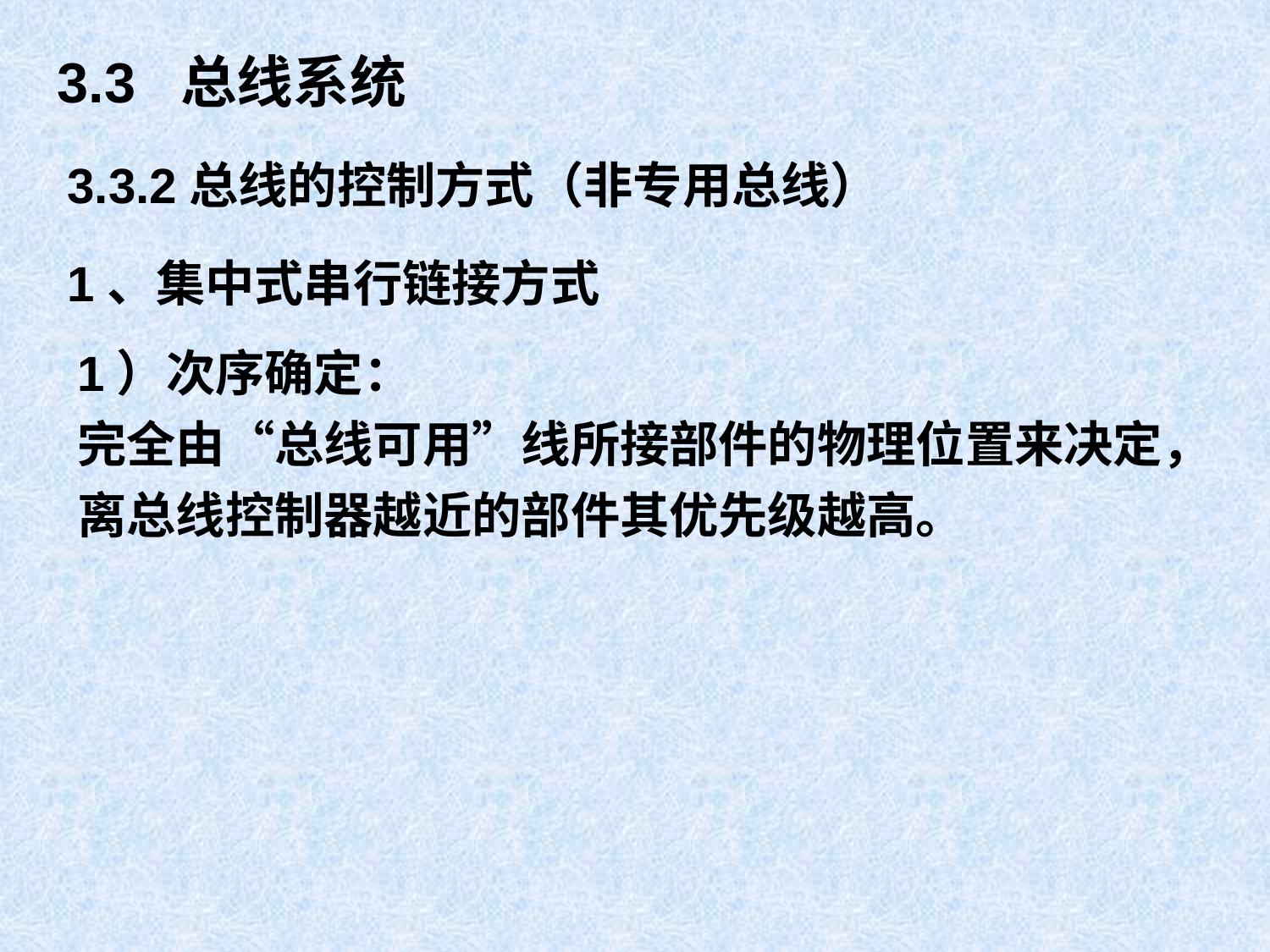

3.3  总线系统
3.3.2总线的控制方式（非专用总线）

1、集中式串行链接方式
1）次序确定：
完全由“总线可用”线所接部件的物理位置来决定，
离总线控制器越近的部件其优先级越高。